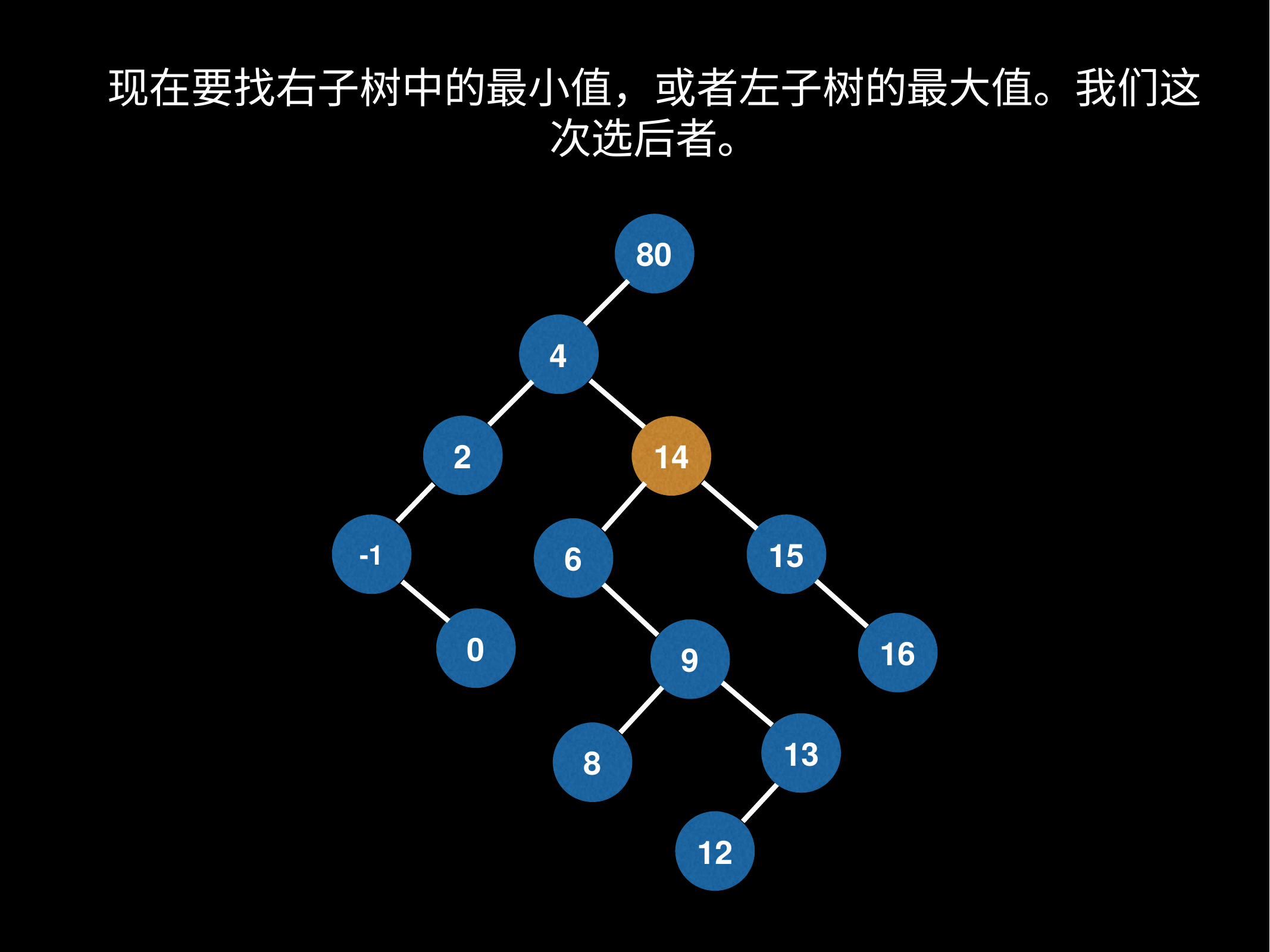

现在要找右子树中的最小值，或者左子树的最大值。我们这次选后者。
80

4

2
14

-1
15
6

0
16
9

13
8

12